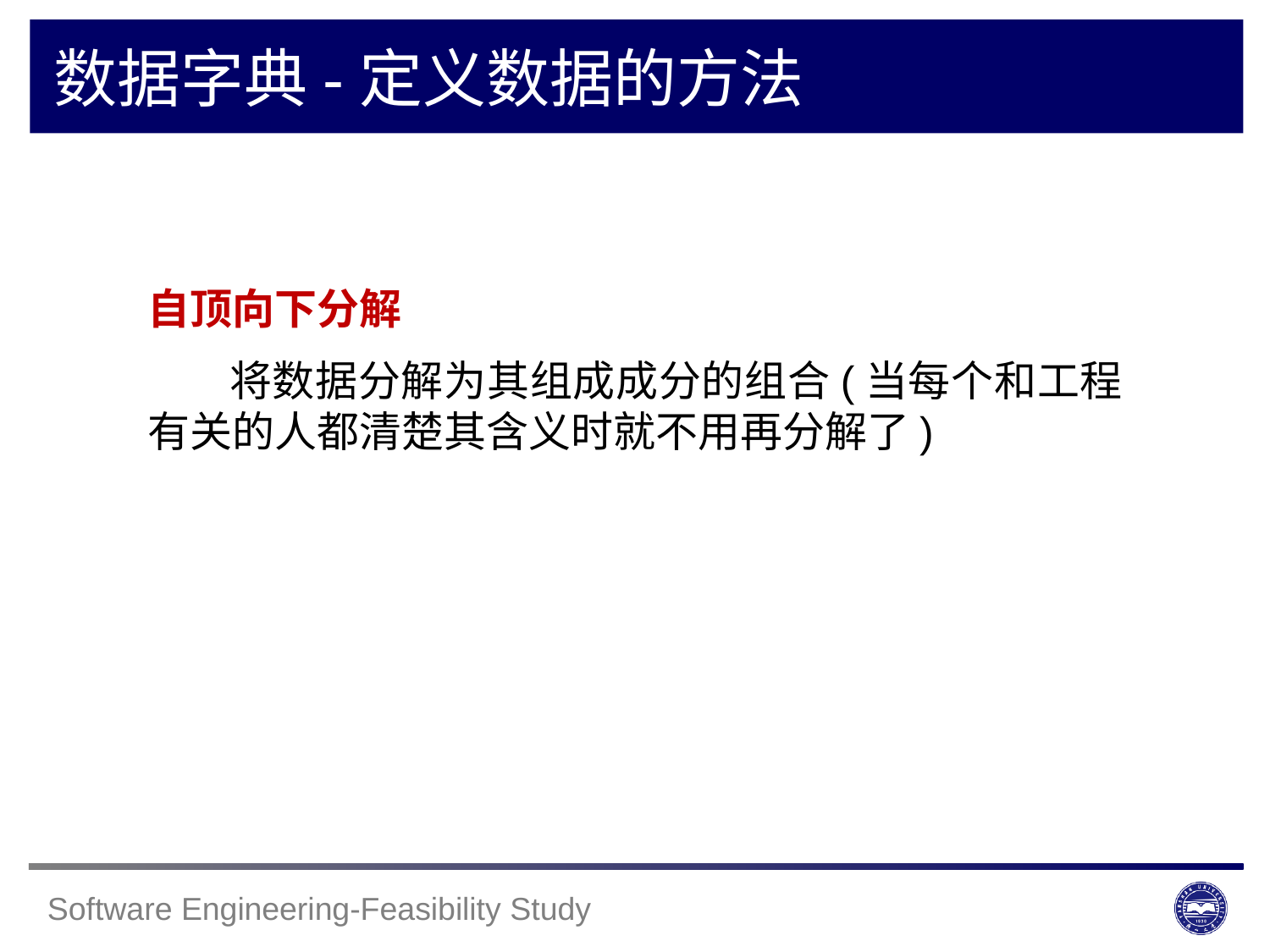

数据字典-定义数据的方法
自顶向下分解
       将数据分解为其组成成分的组合(当每个和工程有关的人都清楚其含义时就不用再分解了)